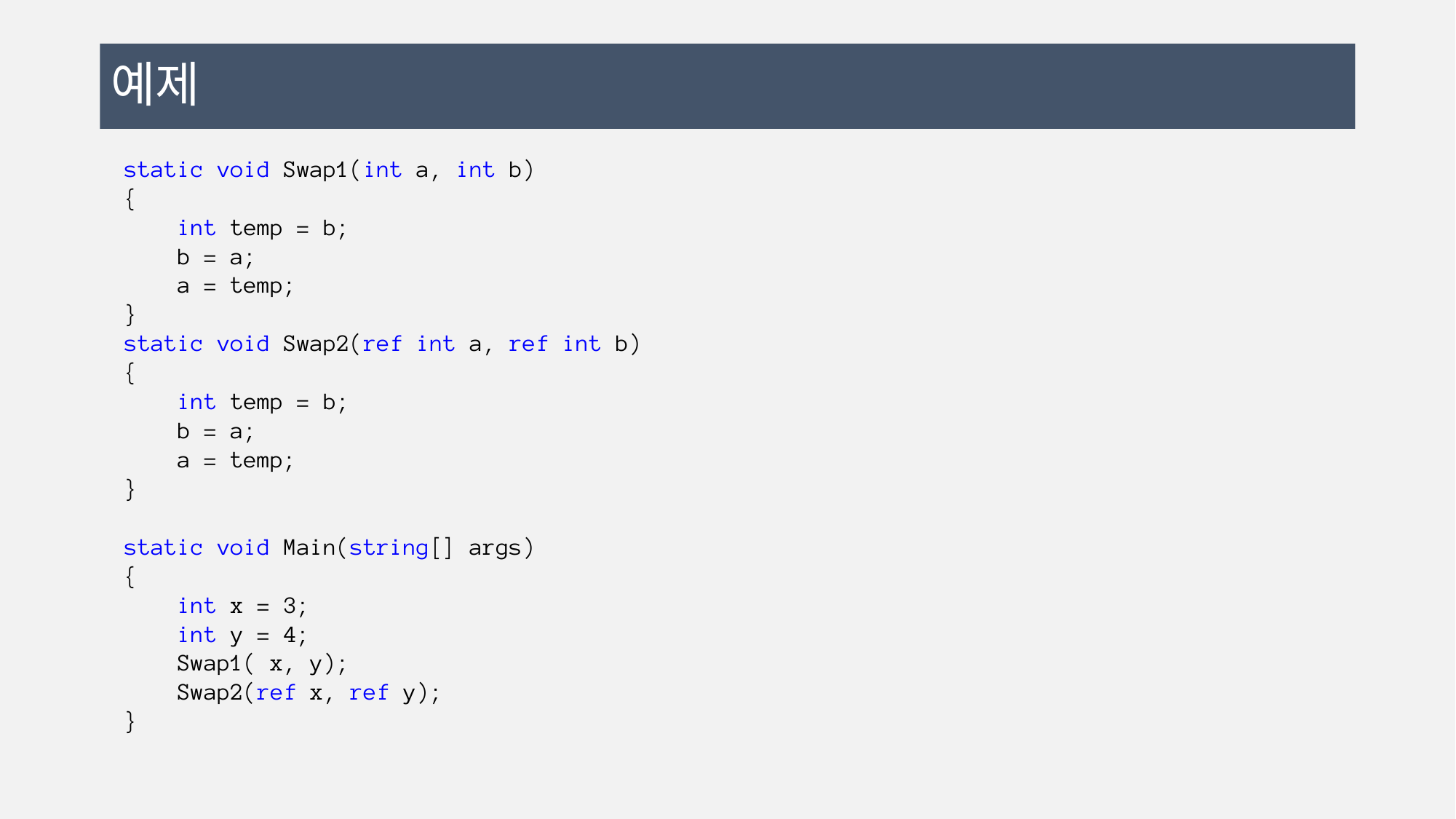

# 예제

static void Swap1(int a, int b)
{
    int temp = b;
    b = a;
    a = temp;
}
static void Swap2(ref int a, ref int b)
{
    int temp = b;
    b = a;
    a = temp;
}

static void Main(string[] args)
{
    int x = 3;
    int y = 4;
    Swap1( x, y);
    Swap2(ref x, ref y);
}